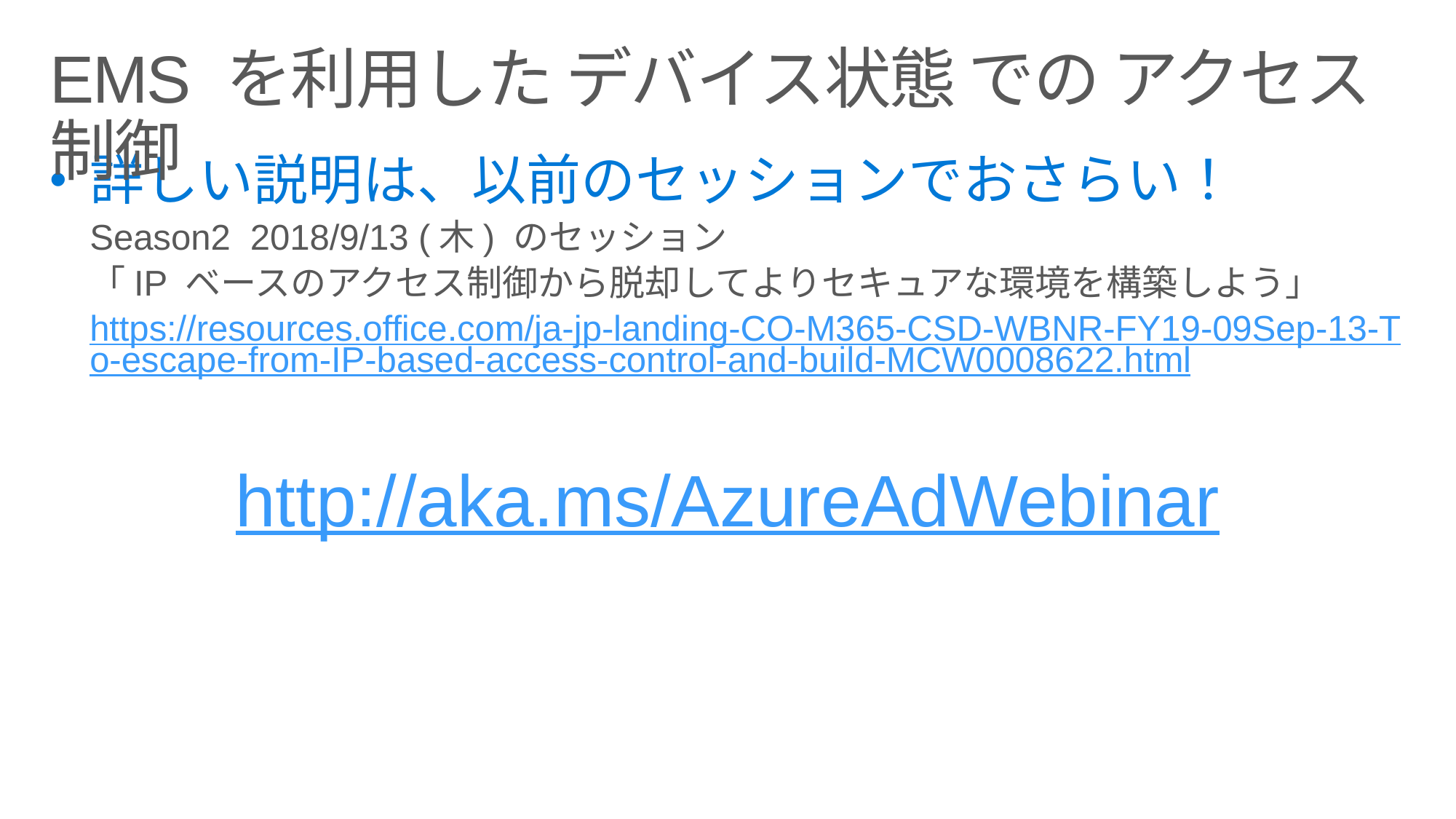

# EMS を利用した デバイス状態 での アクセス制御
詳しい説明は、以前のセッションでおさらい！
Season2  2018/9/13 (木) のセッション
「IP ベースのアクセス制御から脱却してよりセキュアな環境を構築しよう」
https://resources.office.com/ja-jp-landing-CO-M365-CSD-WBNR-FY19-09Sep-13-To-escape-from-IP-based-access-control-and-build-MCW0008622.html

http://aka.ms/AzureAdWebinar